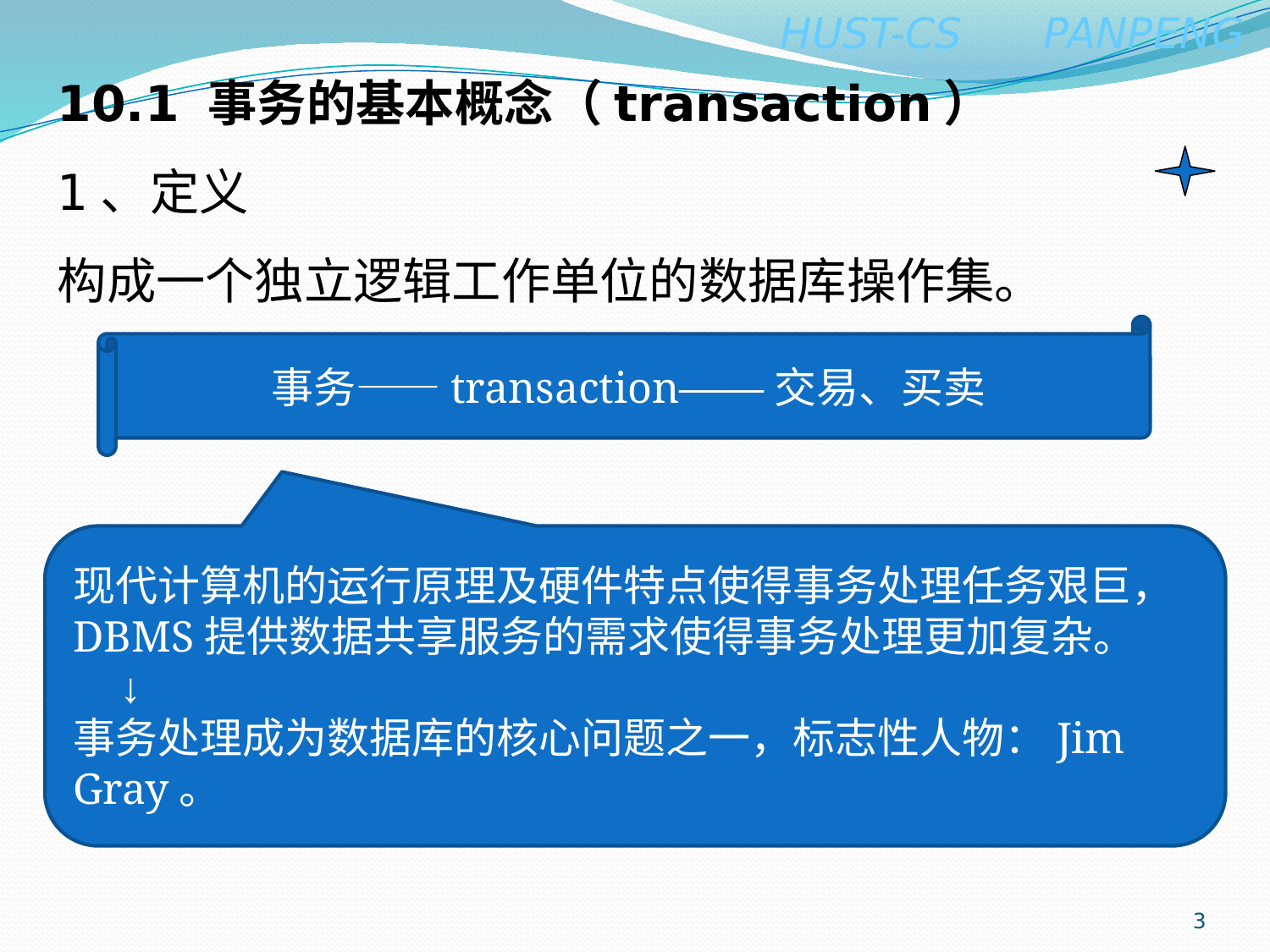

10.1 事务的基本概念（transaction）
1、定义
构成一个独立逻辑工作单位的数据库操作集。

事务——transaction——交易、买卖
现代计算机的运行原理及硬件特点使得事务处理任务艰巨，DBMS提供数据共享服务的需求使得事务处理更加复杂。
    ↓
事务处理成为数据库的核心问题之一，标志性人物：Jim Gray。
3